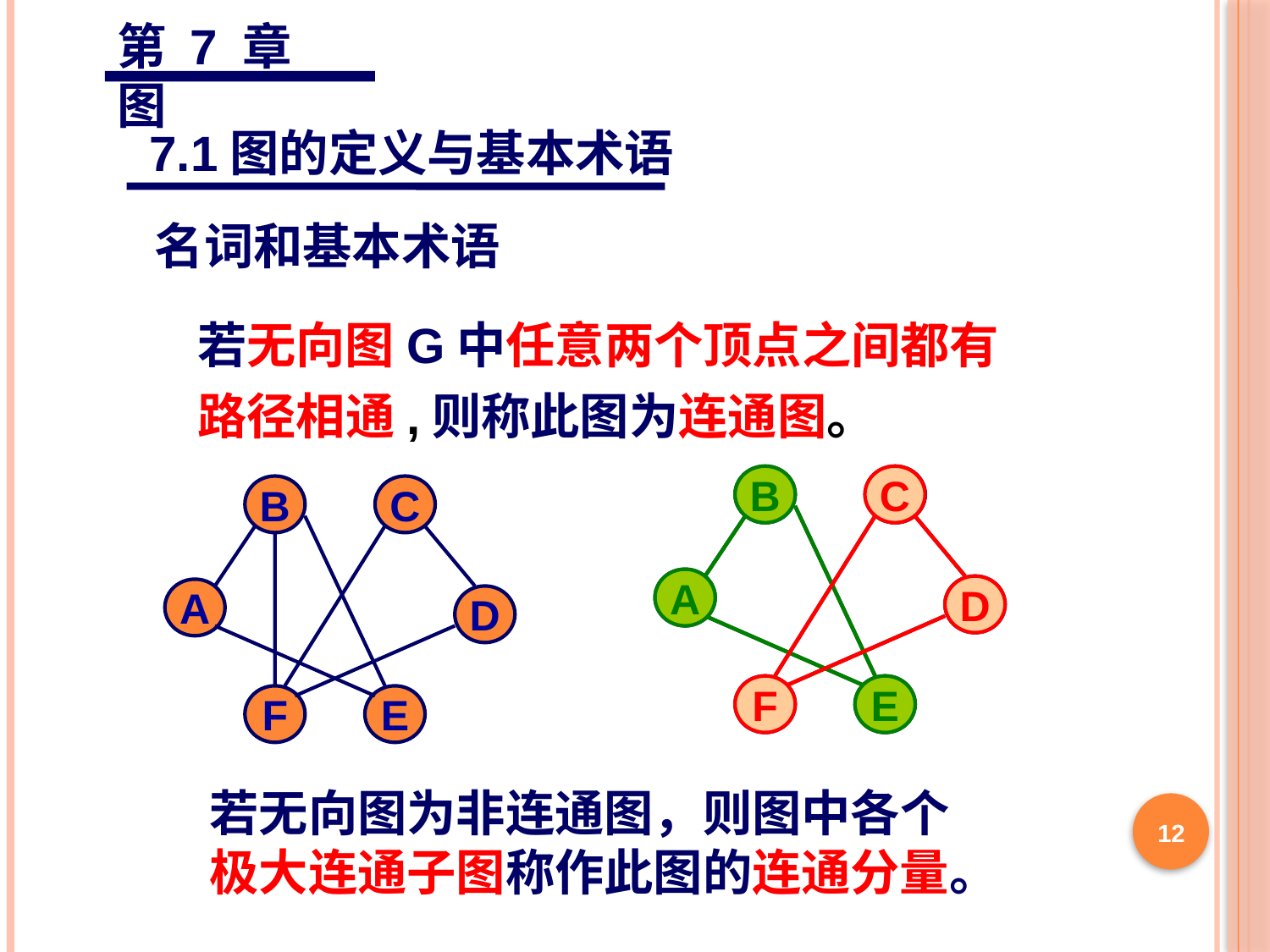

第 7 章  图

7.1图的定义与基本术语

名词和基本术语
若无向图G中任意两个顶点之间都有路径相通,则称此图为连通图。
B
C

A
D

F
E
B
C
B
C

A
D

F
E

A
D

F
E
若无向图为非连通图，则图中各个
极大连通子图称作此图的连通分量。
12